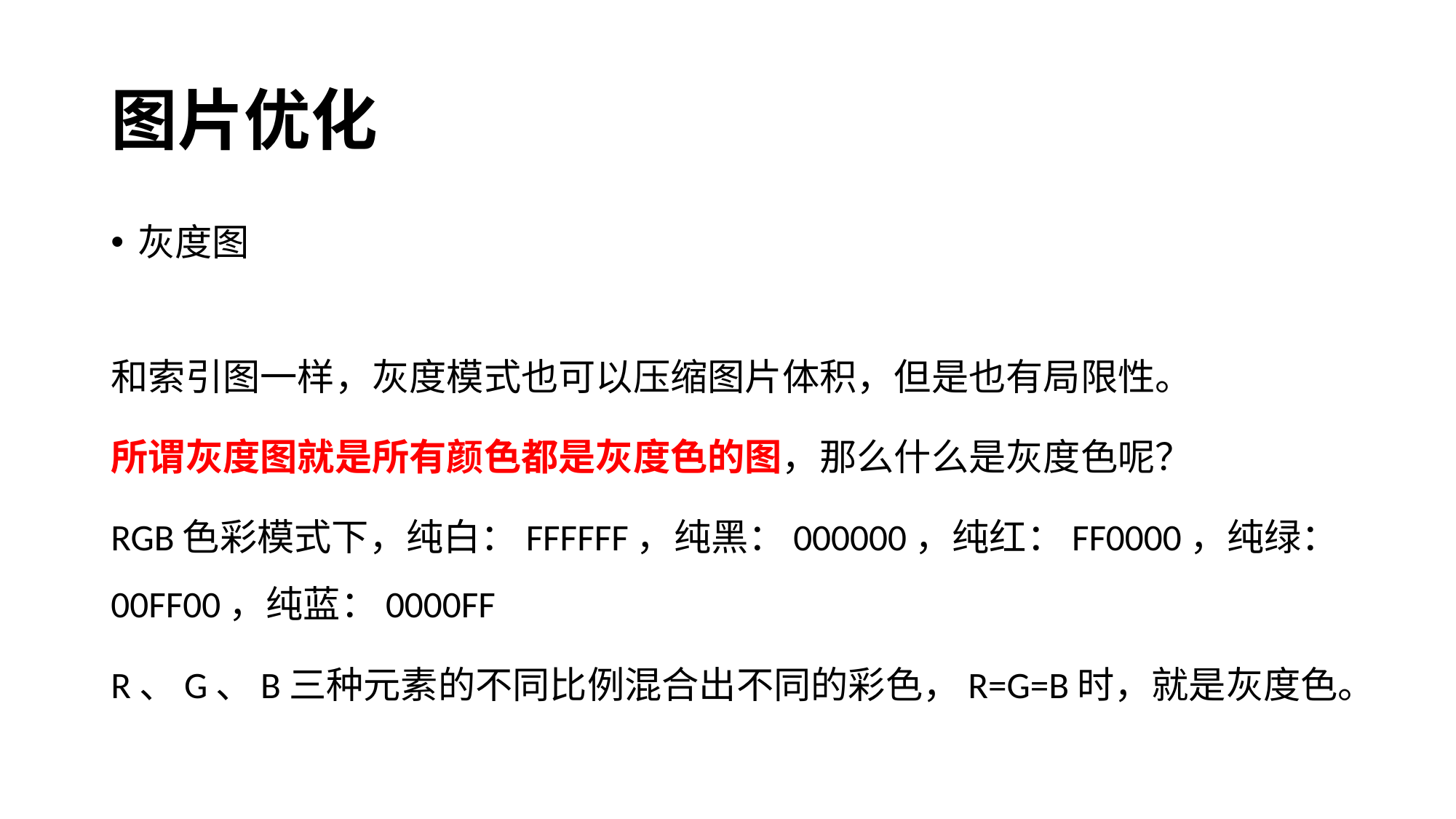

# 图片优化
灰度图

和索引图一样，灰度模式也可以压缩图片体积，但是也有局限性。
所谓灰度图就是所有颜色都是灰度色的图，那么什么是灰度色呢？
RGB色彩模式下，纯白：FFFFFF，纯黑：000000，纯红：FF0000，纯绿：00FF00，纯蓝：0000FF
R、G、B三种元素的不同比例混合出不同的彩色，R=G=B时，就是灰度色。